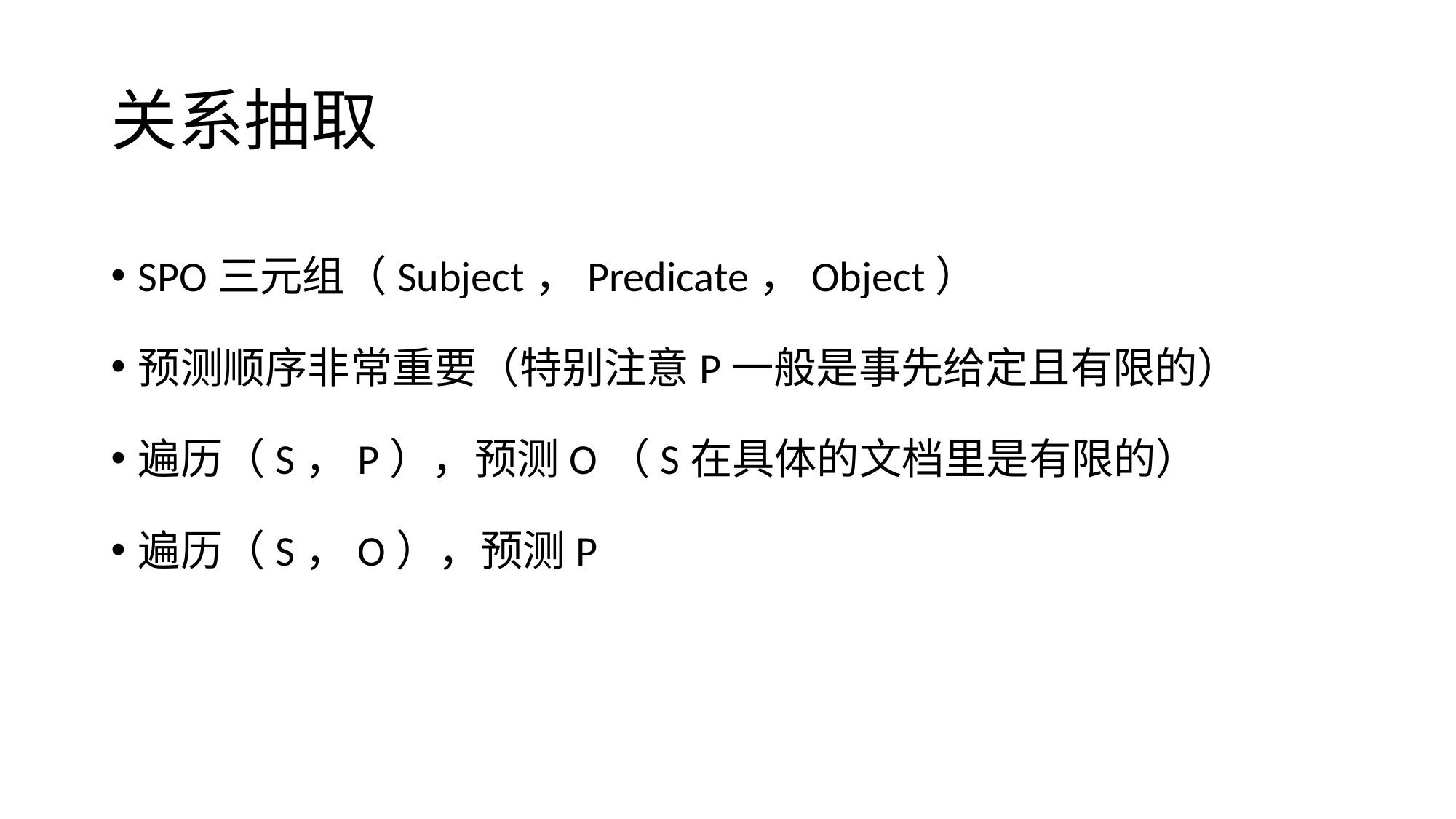

# 关系抽取
SPO三元组（Subject，Predicate，Object）
预测顺序非常重要（特别注意P一般是事先给定且有限的）
遍历（S，P），预测O（S在具体的文档里是有限的）
遍历（S，O），预测P